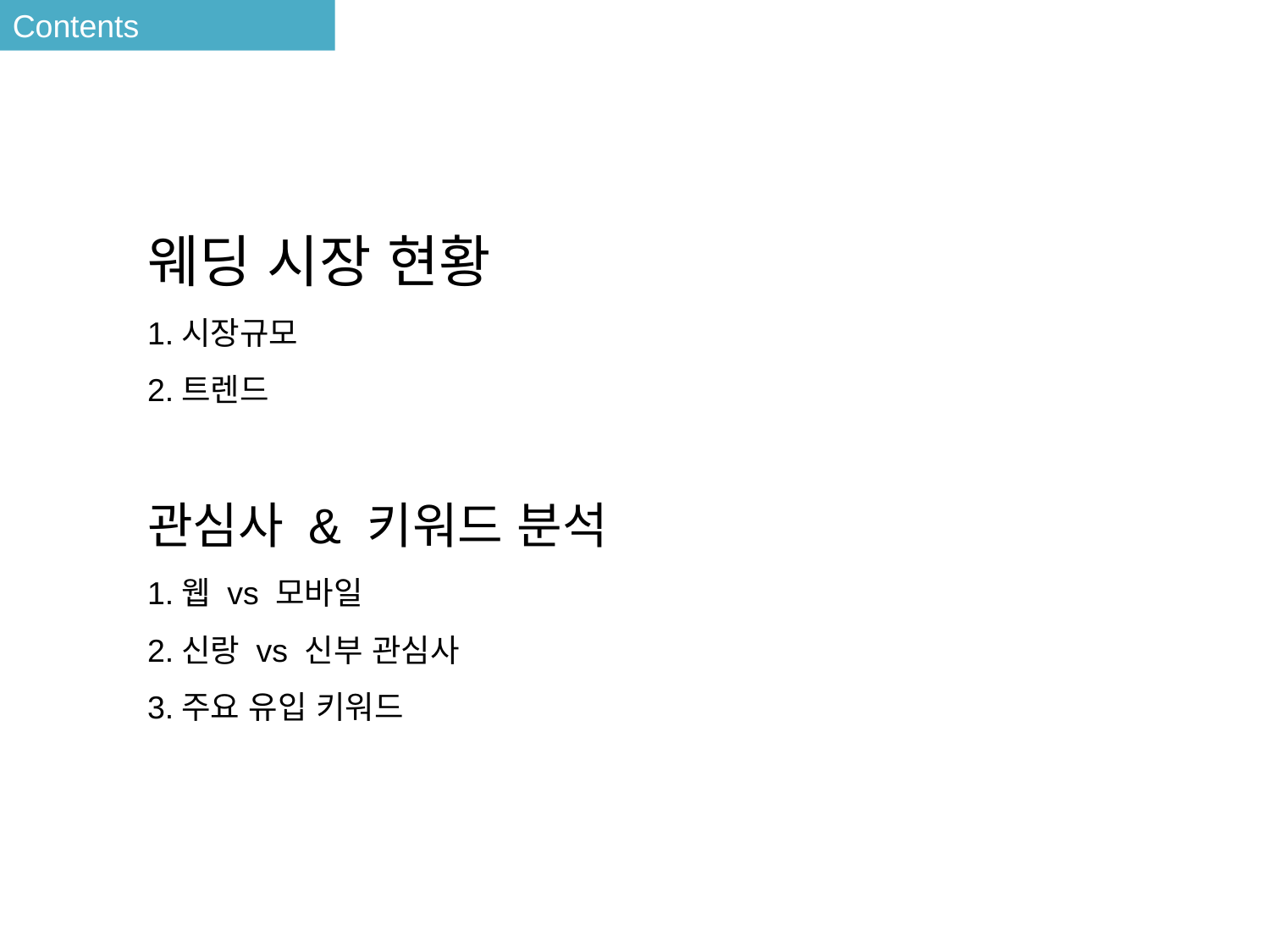

Contents
웨딩 시장 현황
1.시장규모
2.트렌드

관심사 & 키워드 분석
1.웹 vs 모바일
2.신랑 vs 신부 관심사
3.주요 유입 키워드